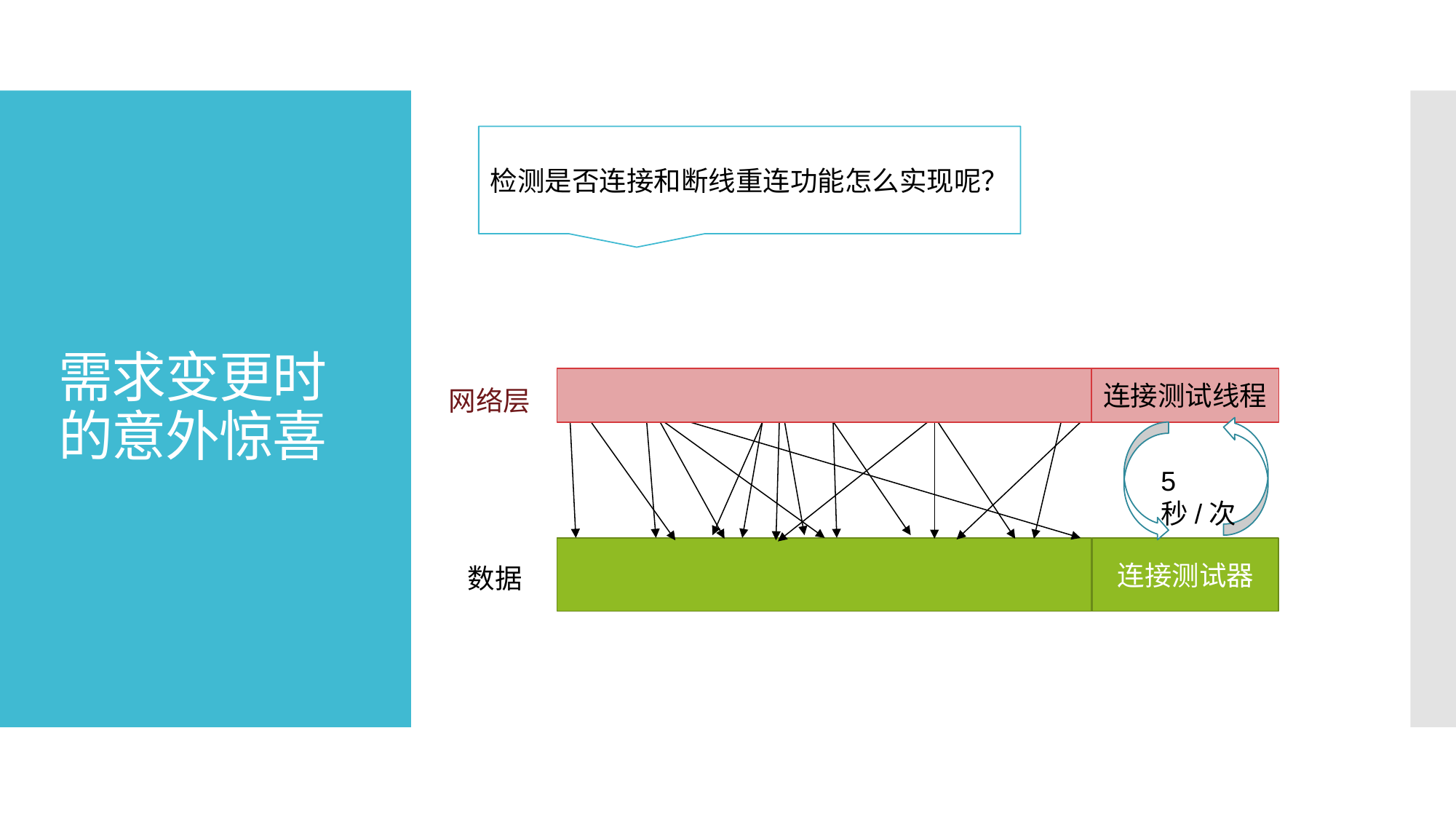

检测是否连接和断线重连功能怎么实现呢？
# 需求变更时的意外惊喜
连接测试线程

网络层

5秒/次

连接测试器
数据